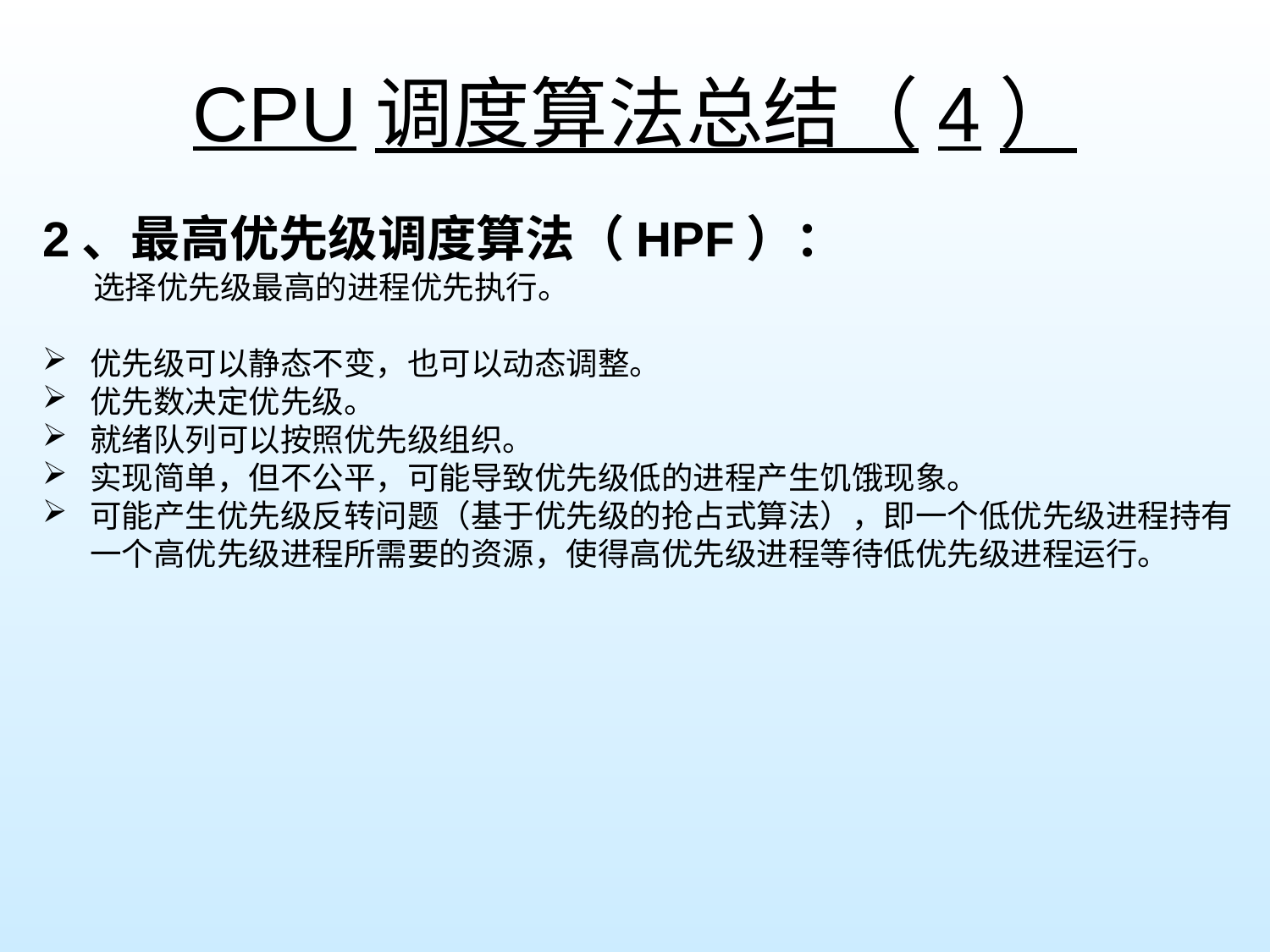

# CPU调度算法总结（4）
2、最高优先级调度算法（HPF）：
      选择优先级最高的进程优先执行。

优先级可以静态不变，也可以动态调整。
优先数决定优先级。
就绪队列可以按照优先级组织。
实现简单，但不公平，可能导致优先级低的进程产生饥饿现象。
可能产生优先级反转问题（基于优先级的抢占式算法），即一个低优先级进程持有一个高优先级进程所需要的资源，使得高优先级进程等待低优先级进程运行。